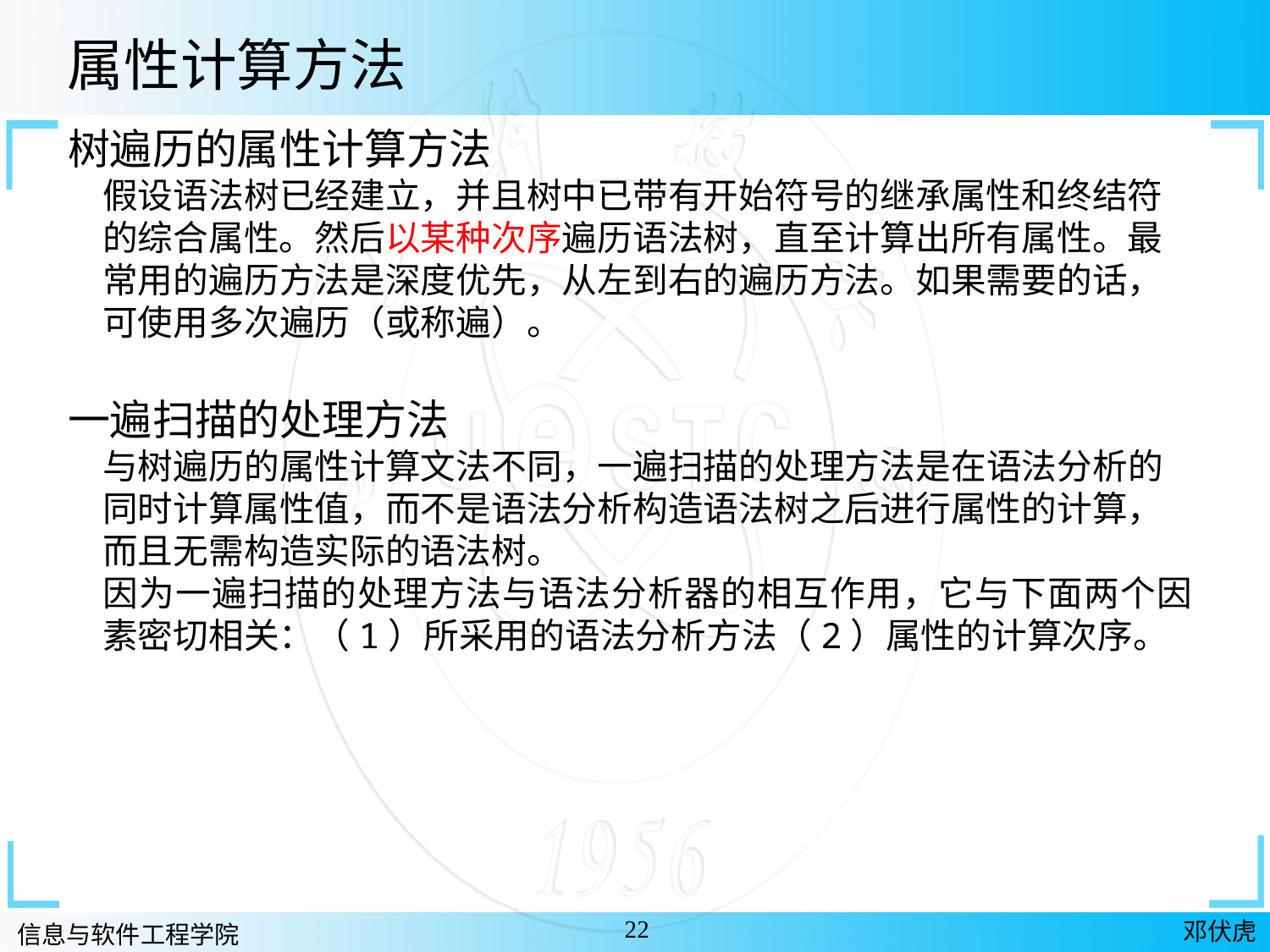

属性计算方法
树遍历的属性计算方法
假设语法树已经建立，并且树中已带有开始符号的继承属性和终结符的综合属性。然后以某种次序遍历语法树，直至计算出所有属性。最常用的遍历方法是深度优先，从左到右的遍历方法。如果需要的话，可使用多次遍历（或称遍）。

一遍扫描的处理方法
与树遍历的属性计算文法不同，一遍扫描的处理方法是在语法分析的同时计算属性值，而不是语法分析构造语法树之后进行属性的计算，而且无需构造实际的语法树。
因为一遍扫描的处理方法与语法分析器的相互作用，它与下面两个因素密切相关：（1）所采用的语法分析方法（2）属性的计算次序。
22
邓伏虎
信息与软件工程学院